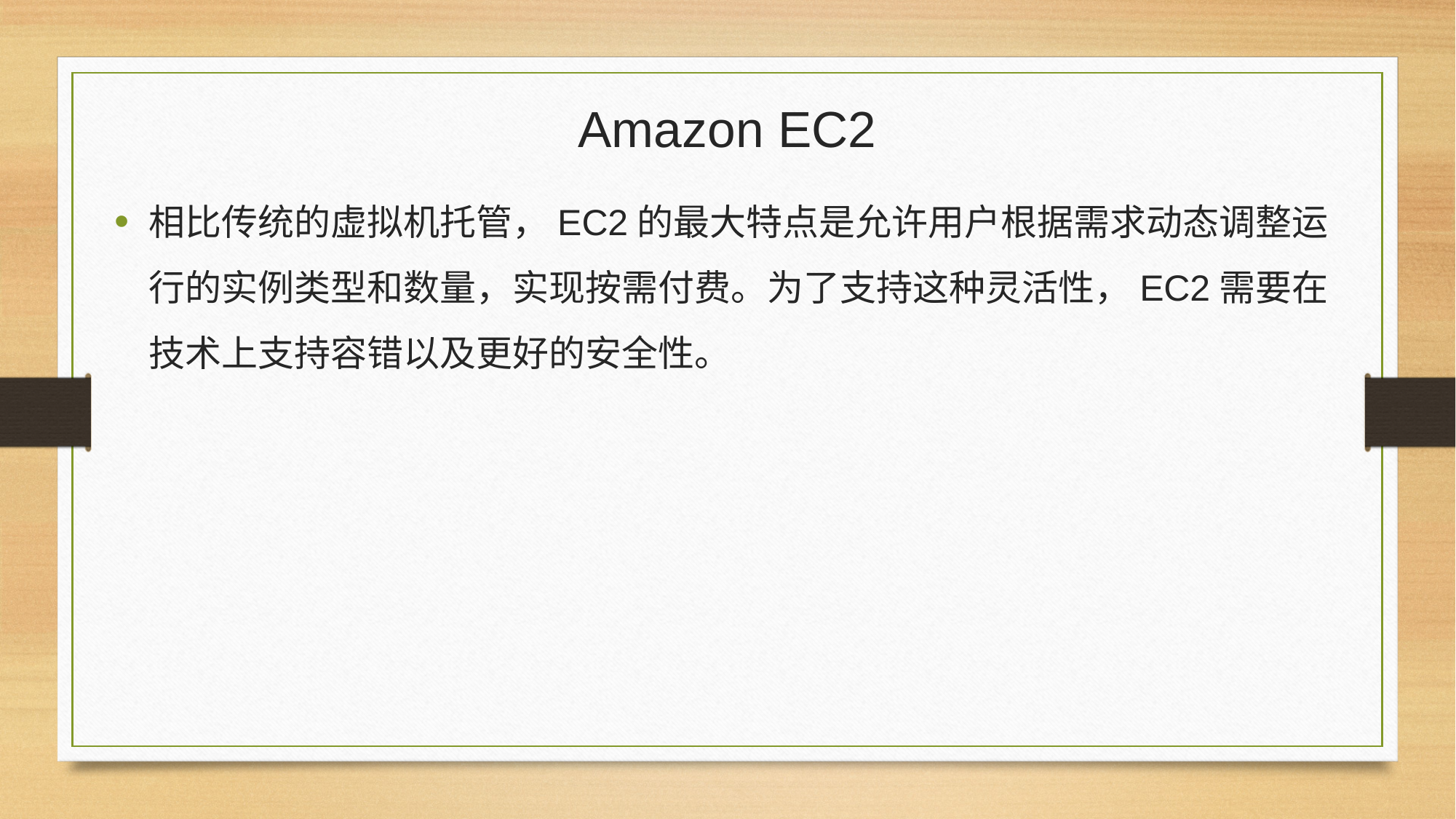

Amazon EC2
相比传统的虚拟机托管，EC2的最大特点是允许用户根据需求动态调整运行的实例类型和数量，实现按需付费。为了支持这种灵活性，EC2需要在技术上支持容错以及更好的安全性。